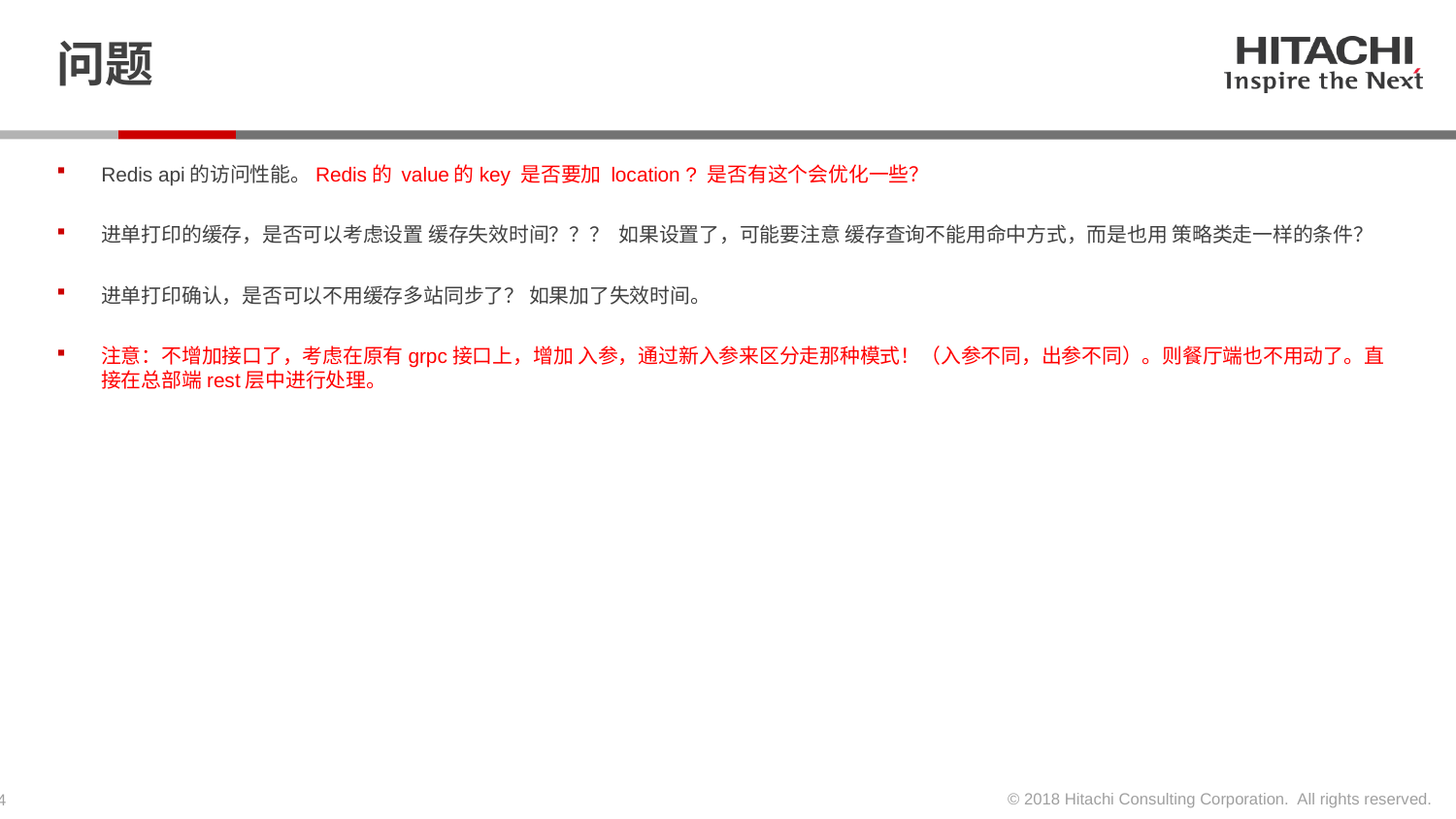

# 问题
Redis api的访问性能。Redis的 value的key 是否要加 location ? 是否有这个会优化一些？
进单打印的缓存，是否可以考虑设置 缓存失效时间？？？  如果设置了，可能要注意 缓存查询不能用命中方式，而是也用 策略类走一样的条件？
进单打印确认，是否可以不用缓存多站同步了？ 如果加了失效时间。
注意：不增加接口了，考虑在原有grpc接口上，增加 入参，通过新入参来区分走那种模式！（入参不同，出参不同）。则餐厅端也不用动了。直接在总部端rest层中进行处理。